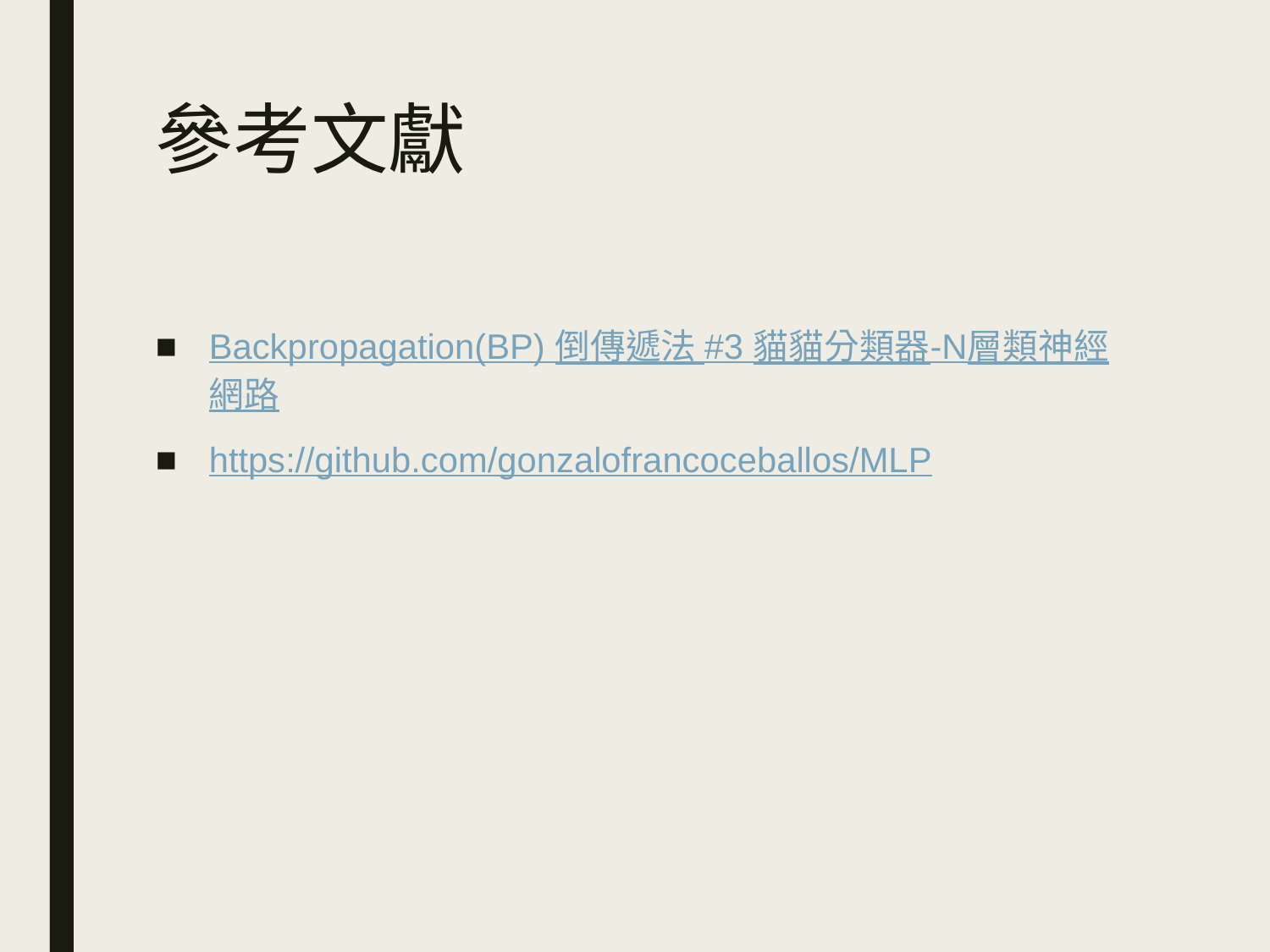

# 參考文獻
Backpropagation(BP) 倒傳遞法 #3 貓貓分類器-N層類神經網路
https://github.com/gonzalofrancoceballos/MLP